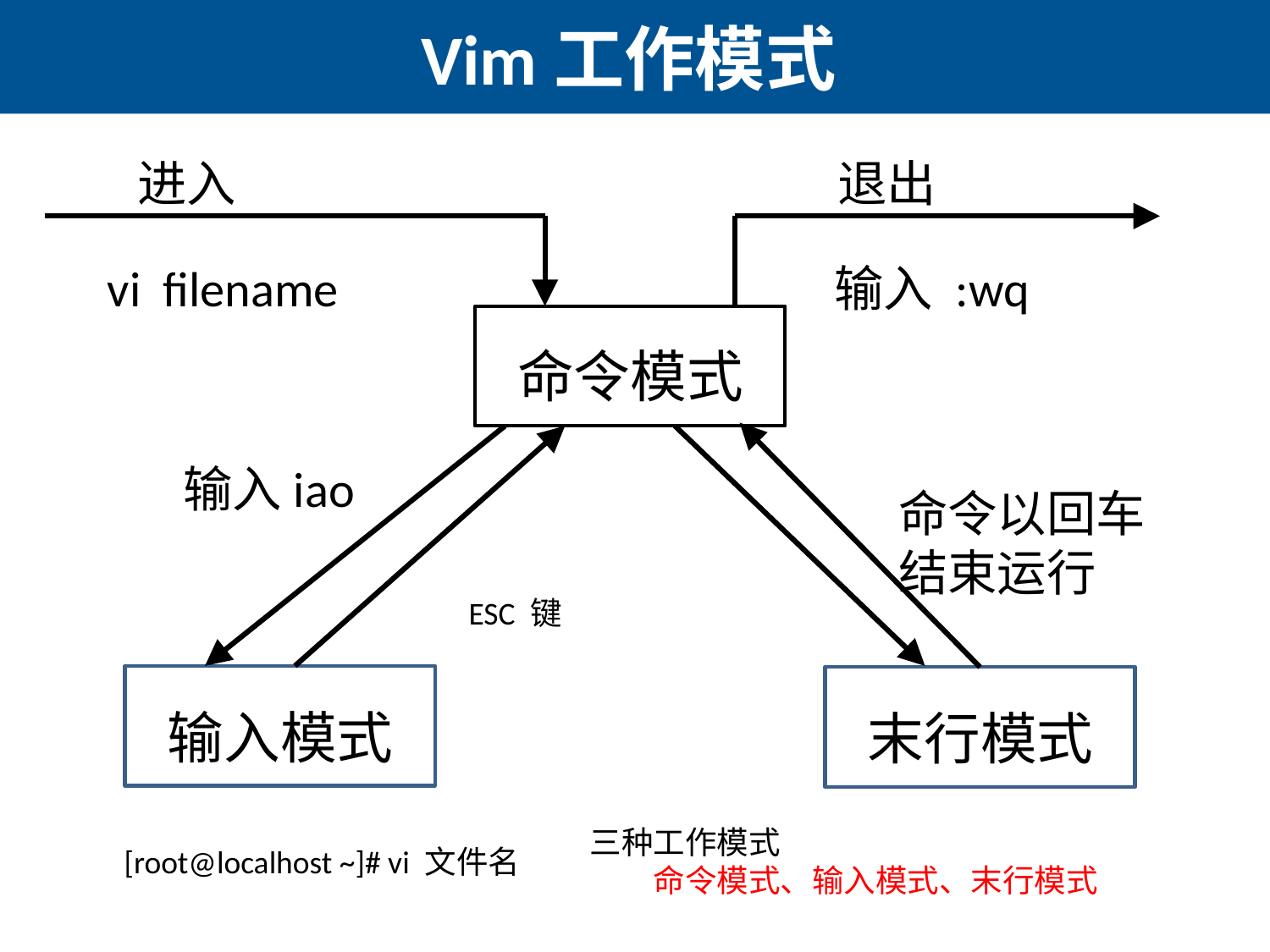

# Vim工作模式
进入
退出
vi  filename
输入 :wq

命令模式
输入iao
命令以回车
结束运行
ESC 键

输入模式
末行模式
三种工作模式
命令模式、输入模式、末行模式
[root@localhost ~]# vi 文件名